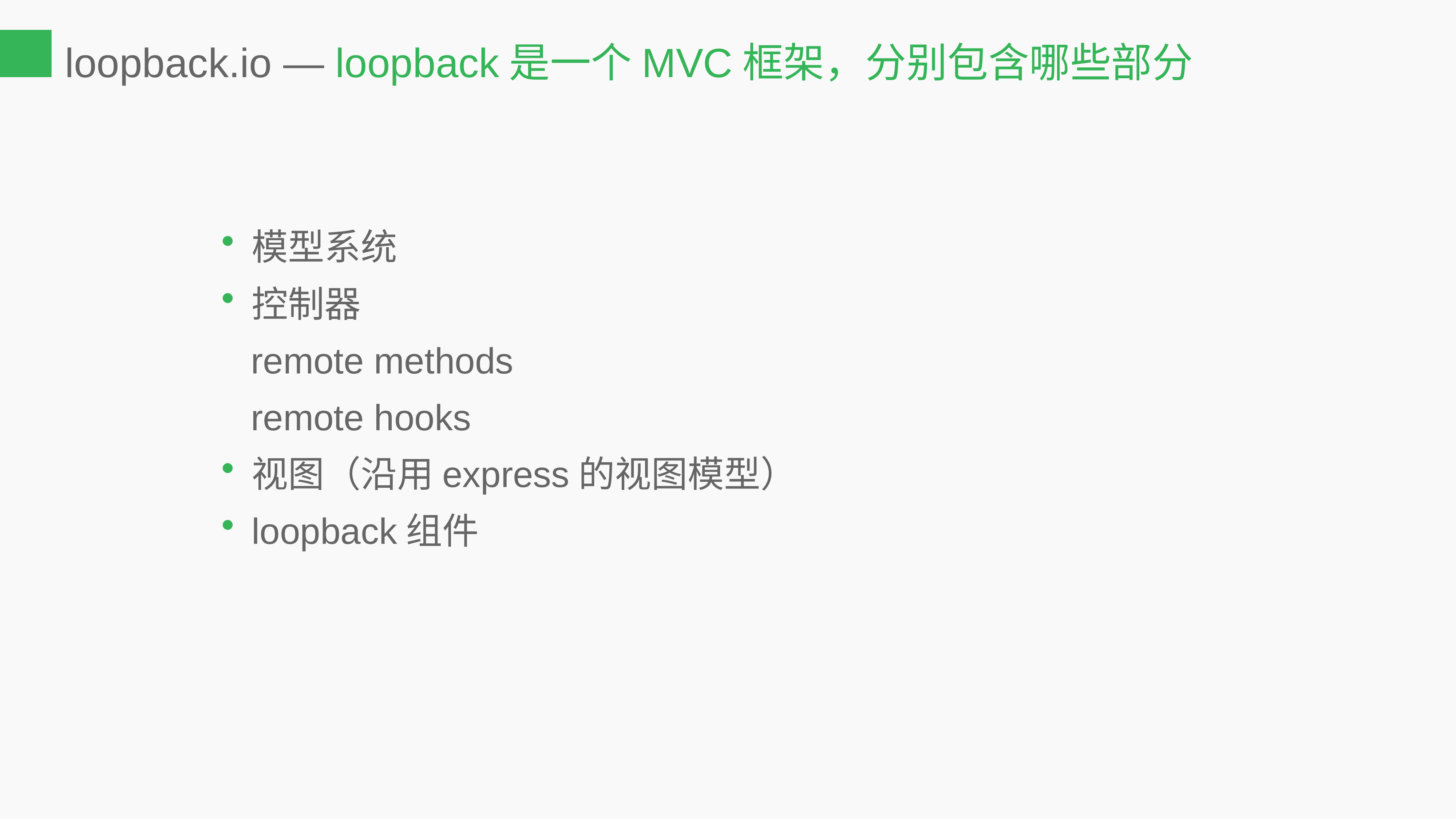

loopback.io — loopback是一个MVC框架，分别包含哪些部分
模型系统
控制器
remote methods
remote hooks
视图（沿用express的视图模型）
loopback组件